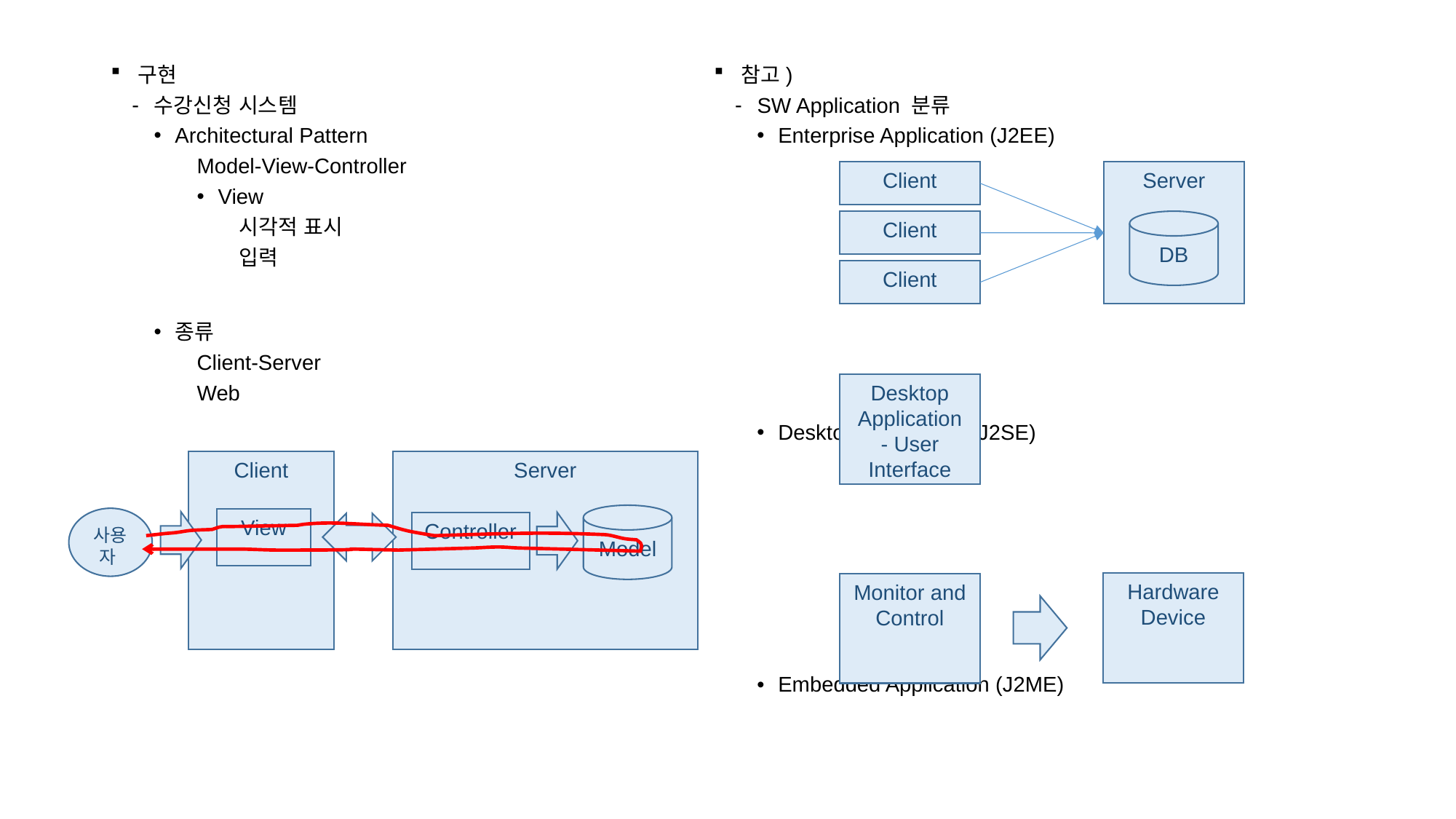

구현
수강신청 시스템
Architectural Pattern
Model-View-Controller
View
시각적 표시
입력

종류
Client-Server
Web

참고)
SW Application 분류
Enterprise Application (J2EE)

Desktop Application (J2SE)

Embedded Application (J2ME)

Client
Server
Client
DB
Client
Desktop Application
- User Interface
Client
Server
Model
사용자
View

Controller

Hardware Device
Monitor and Control